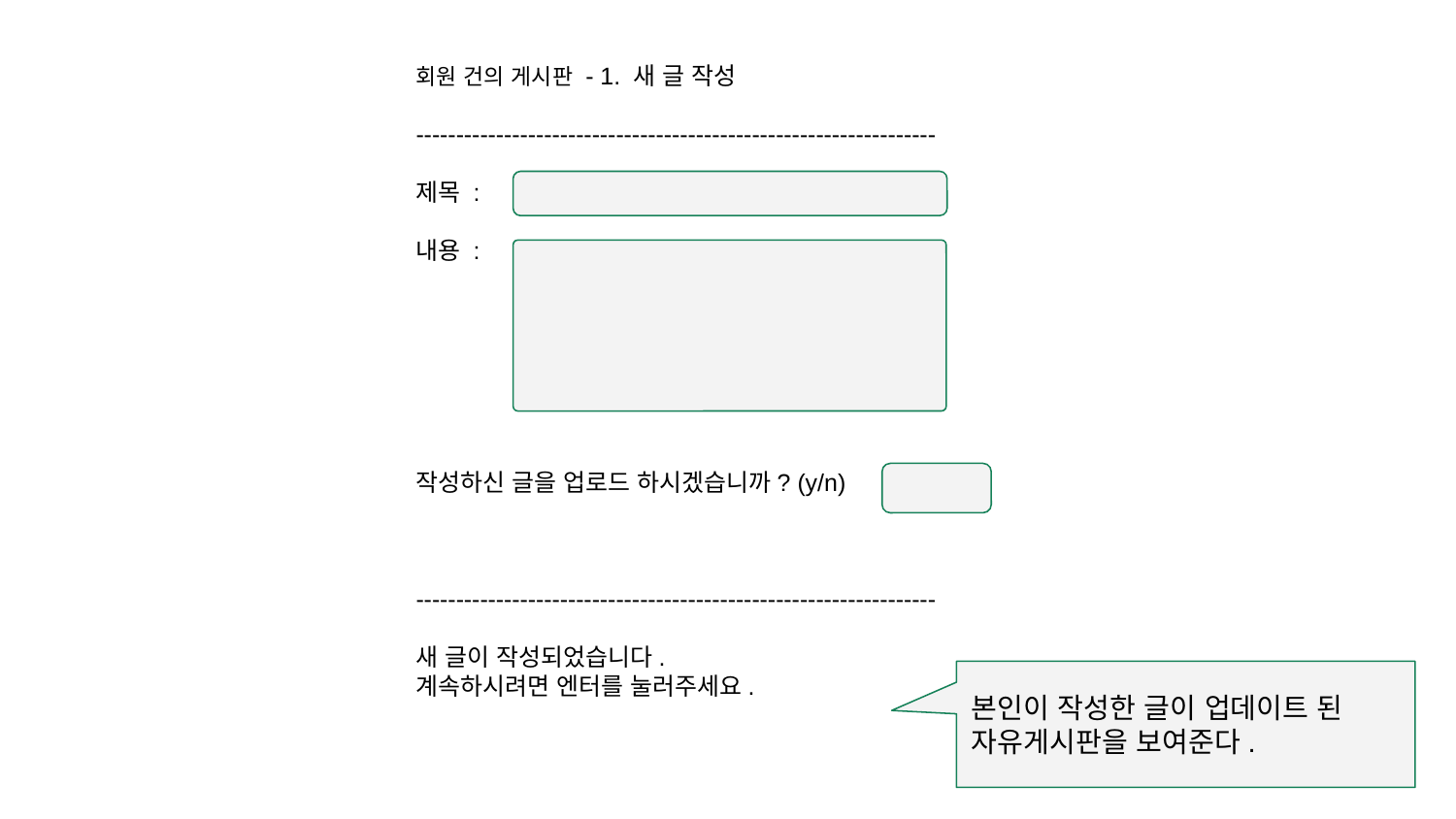

회원 건의 게시판 - 1. 새 글 작성

-----------------------------------------------------------------

제목 :

내용 :

작성하신 글을 업로드 하시겠습니까? (y/n)

-----------------------------------------------------------------

새 글이 작성되었습니다.
계속하시려면 엔터를 눌러주세요.

본인이 작성한 글이 업데이트 된 자유게시판을 보여준다.